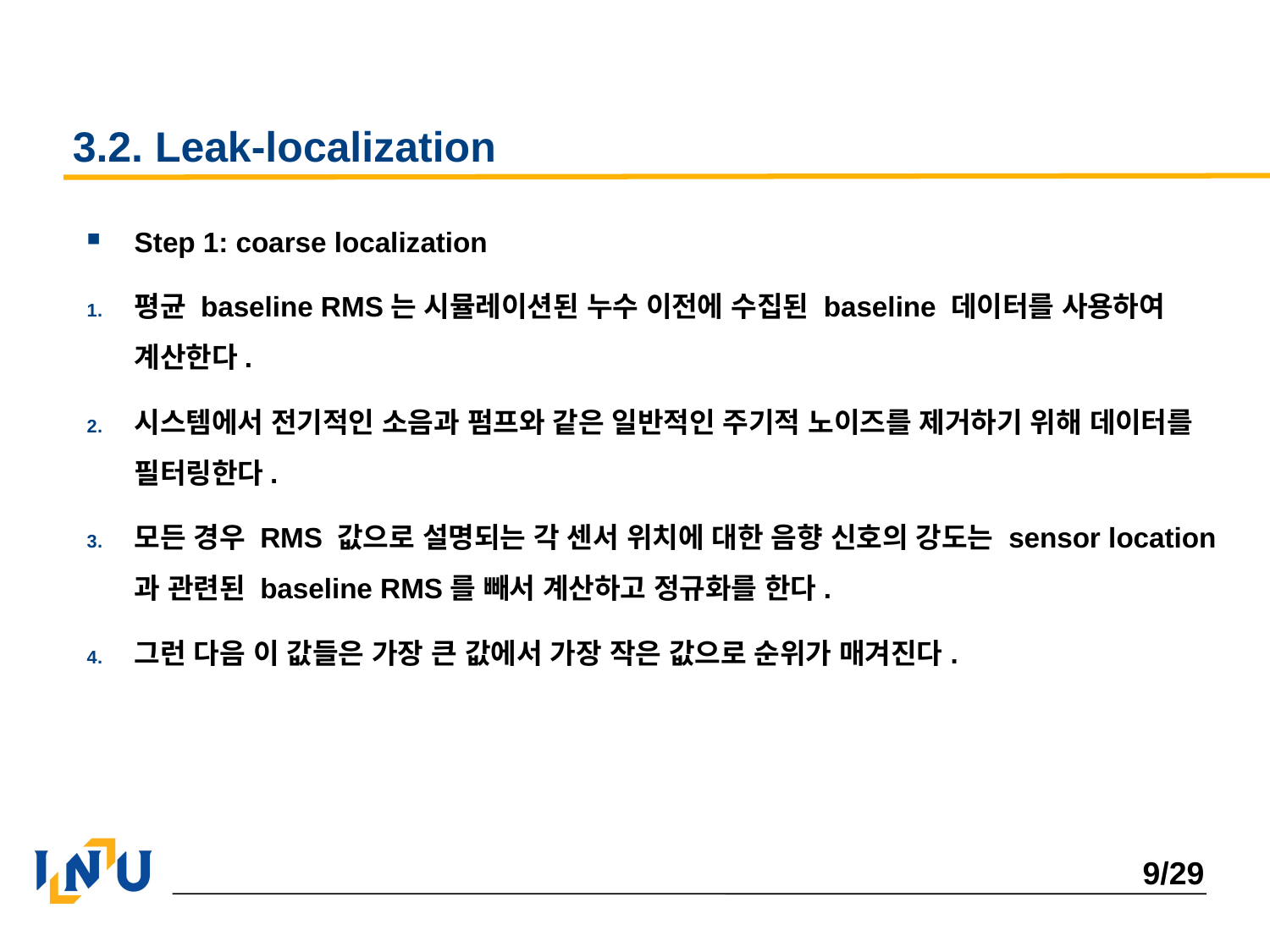

# 3.2. Leak-localization
Step 1: coarse localization
평균 baseline RMS는 시뮬레이션된 누수 이전에 수집된 baseline 데이터를 사용하여 계산한다.
시스템에서 전기적인 소음과 펌프와 같은 일반적인 주기적 노이즈를 제거하기 위해 데이터를 필터링한다.
모든 경우 RMS 값으로 설명되는 각 센서 위치에 대한 음향 신호의 강도는 sensor location과 관련된 baseline RMS를 빼서 계산하고 정규화를 한다.
그런 다음 이 값들은 가장 큰 값에서 가장 작은 값으로 순위가 매겨진다.